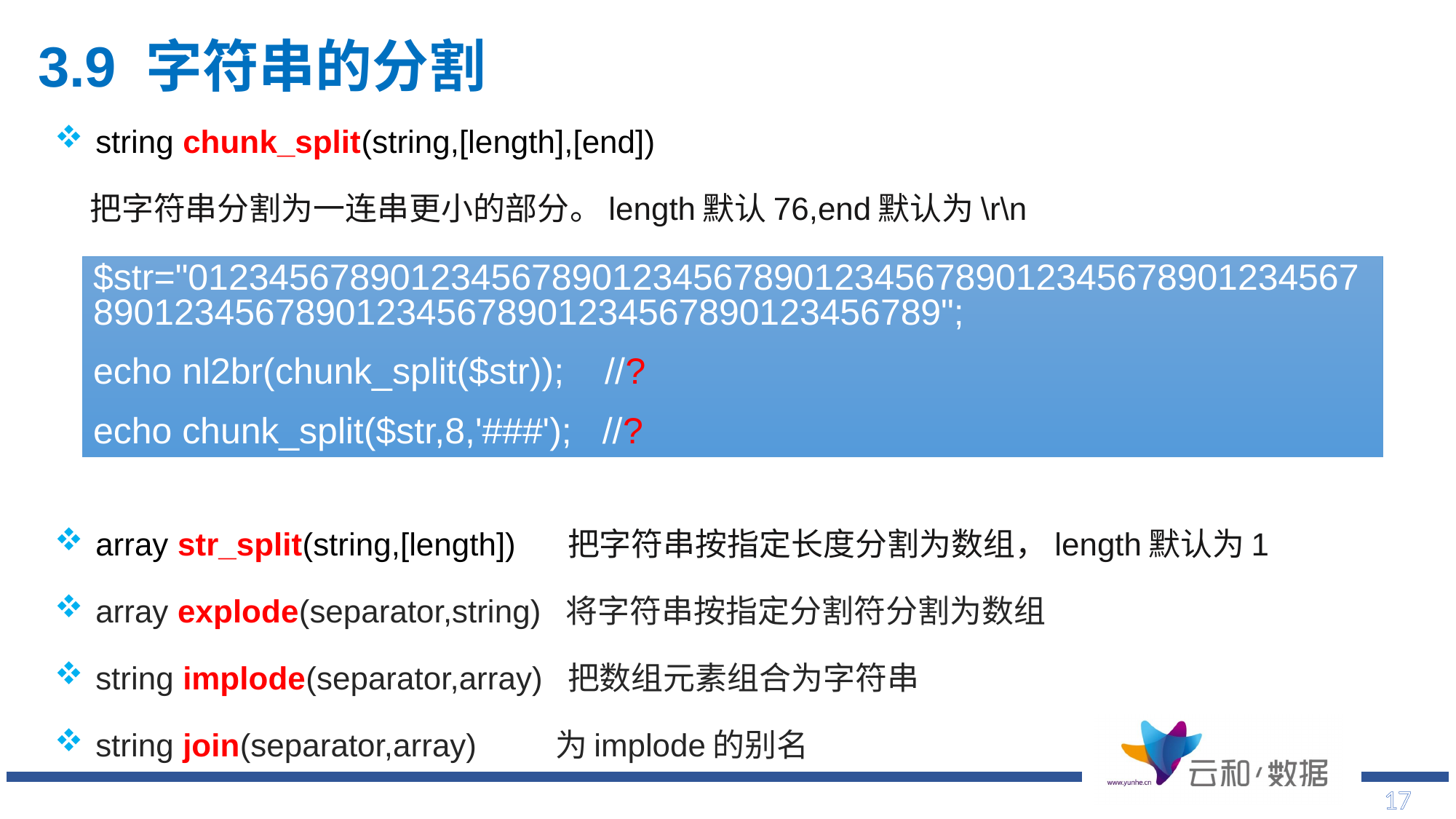

3.9 字符串的分割
# string chunk_split(string,[length],[end])
    把字符串分割为一连串更小的部分。length默认76,end默认为\r\n

array str_split(string,[length])     把字符串按指定长度分割为数组，length默认为1
array explode(separator,string)  将字符串按指定分割符分割为数组
string implode(separator,array)  把数组元素组合为字符串
string join(separator,array)        为implode的别名
$str="0123456789012345678901234567890123456789012345678901234567890123456789012345678901234567890123456789";
echo nl2br(chunk_split($str));    //?
echo chunk_split($str,8,'###');   //?